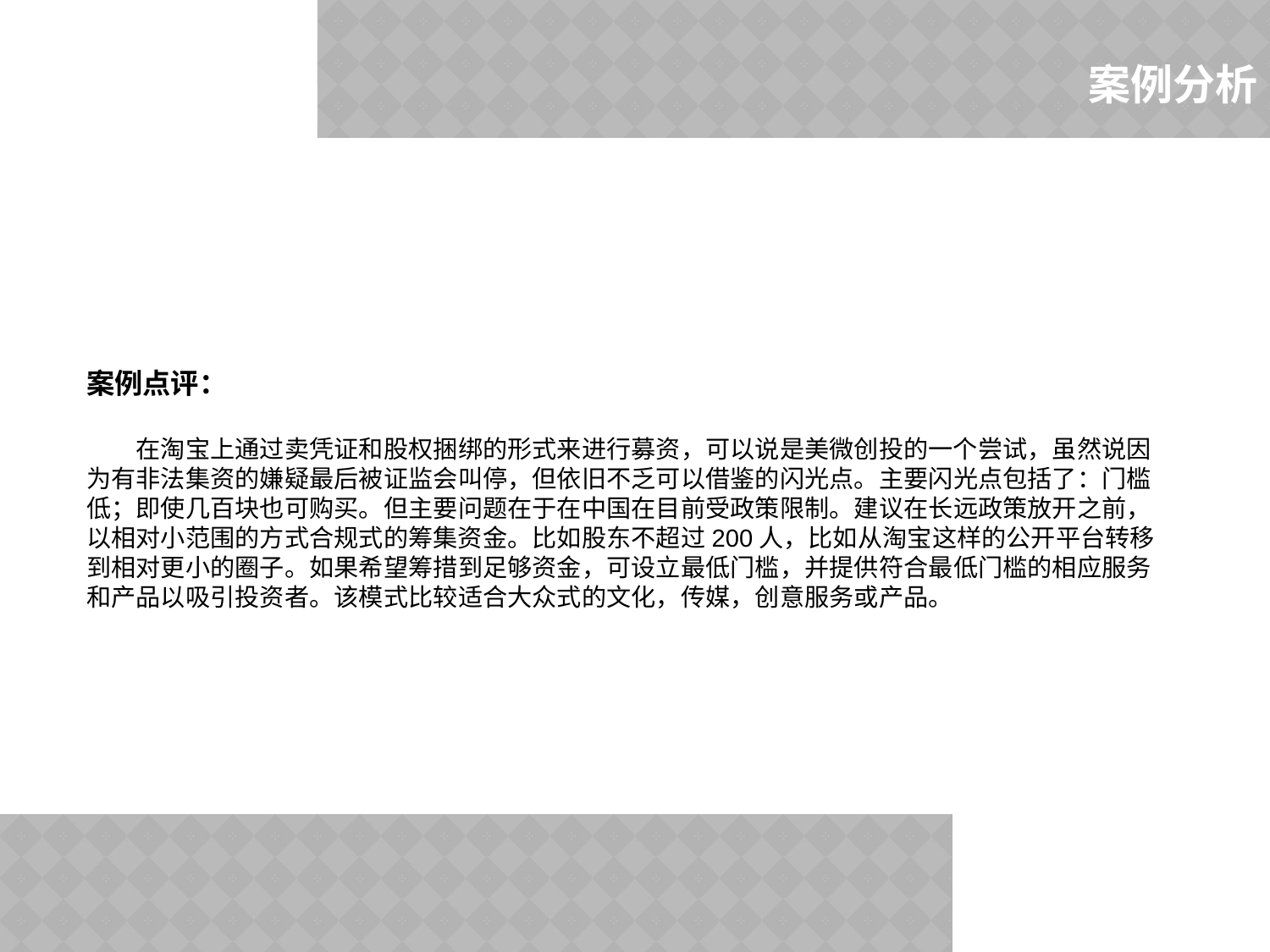

案例分析
案例点评：

　　在淘宝上通过卖凭证和股权捆绑的形式来进行募资，可以说是美微创投的一个尝试，虽然说因为有非法集资的嫌疑最后被证监会叫停，但依旧不乏可以借鉴的闪光点。主要闪光点包括了：门槛低；即使几百块也可购买。但主要问题在于在中国在目前受政策限制。建议在长远政策放开之前，以相对小范围的方式合规式的筹集资金。比如股东不超过200人，比如从淘宝这样的公开平台转移到相对更小的圈子。如果希望筹措到足够资金，可设立最低门槛，并提供符合最低门槛的相应服务和产品以吸引投资者。该模式比较适合大众式的文化，传媒，创意服务或产品。